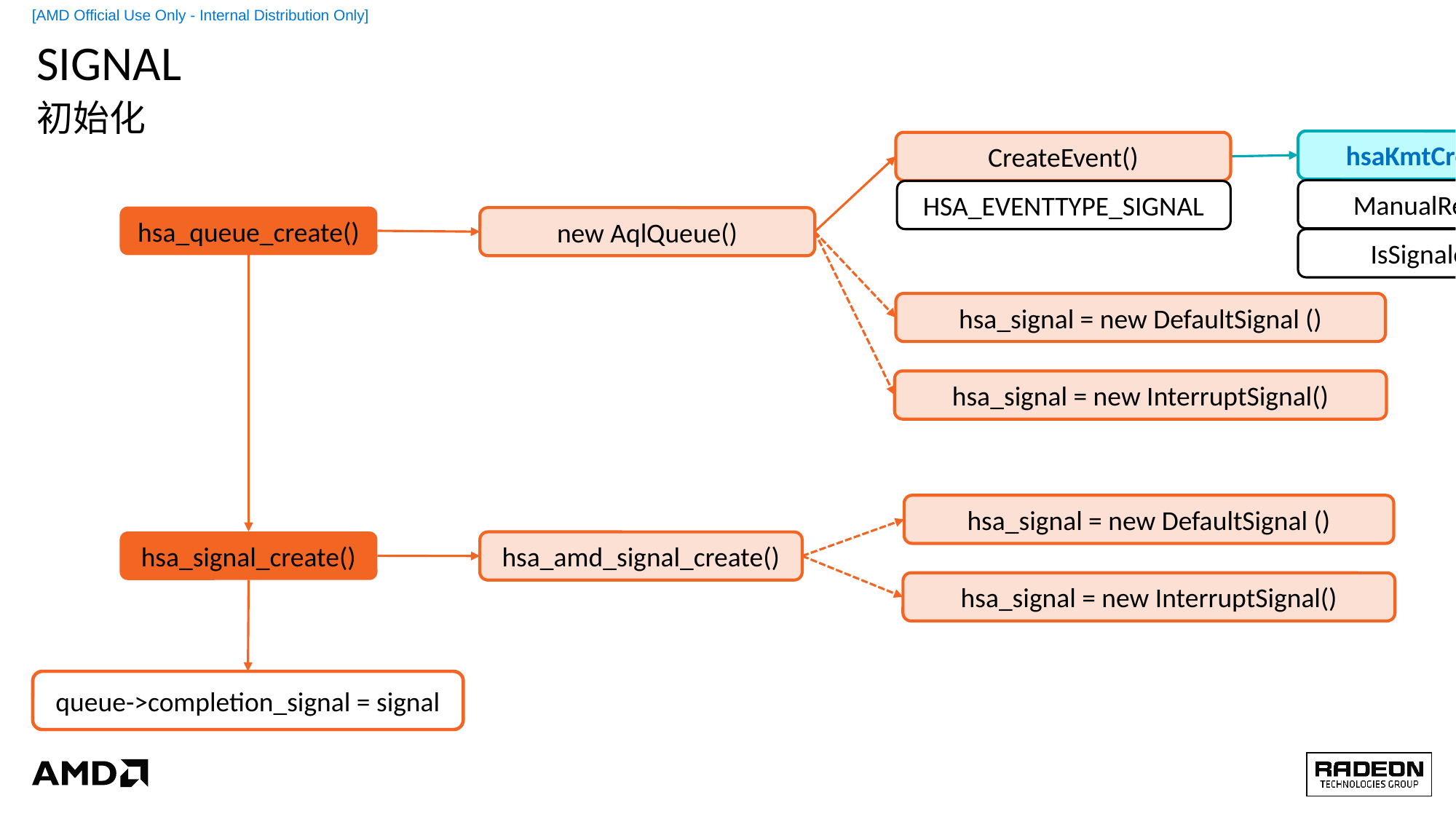

# signal
初始化

allocate_exec_aligned_memory_gpu()
hsaKmtCreateEvent()
CreateEvent()
Ioctl(AMDKFD_IOC_CREATE_EVENT)
ManualReset = false
HSA_EVENTTYPE_SIGNAL
hsa_queue_create()
new AqlQueue()
IsSignaled = false
hsa_signal = new DefaultSignal ()
hsa_signal = new InterruptSignal()
hsa_signal = new DefaultSignal ()
hsa_signal_create()
hsa_amd_signal_create()
hsa_signal = new InterruptSignal()
queue->completion_signal = signal